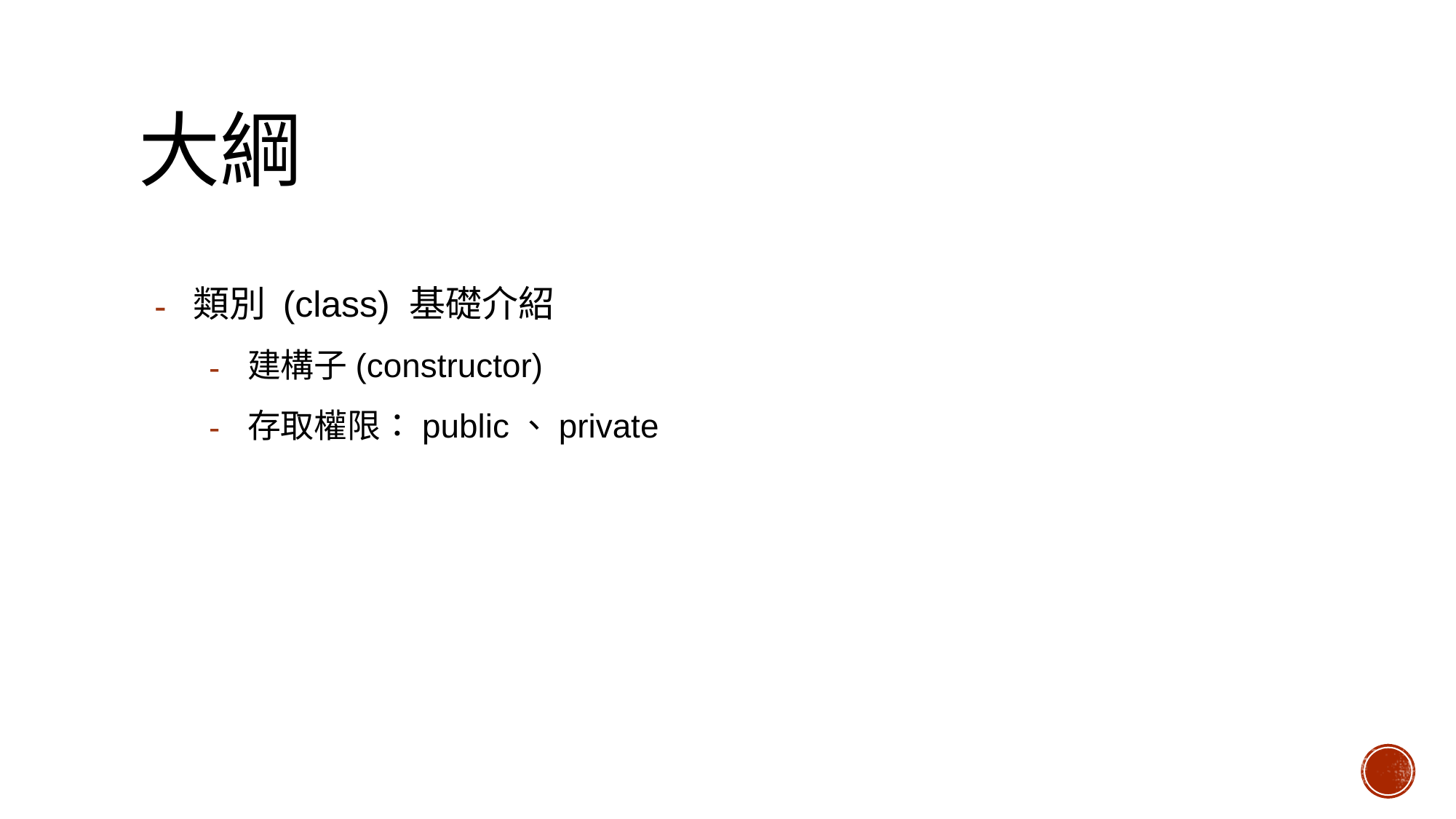

# 大綱
類別 (class) 基礎介紹
建構子(constructor)
存取權限：public、private